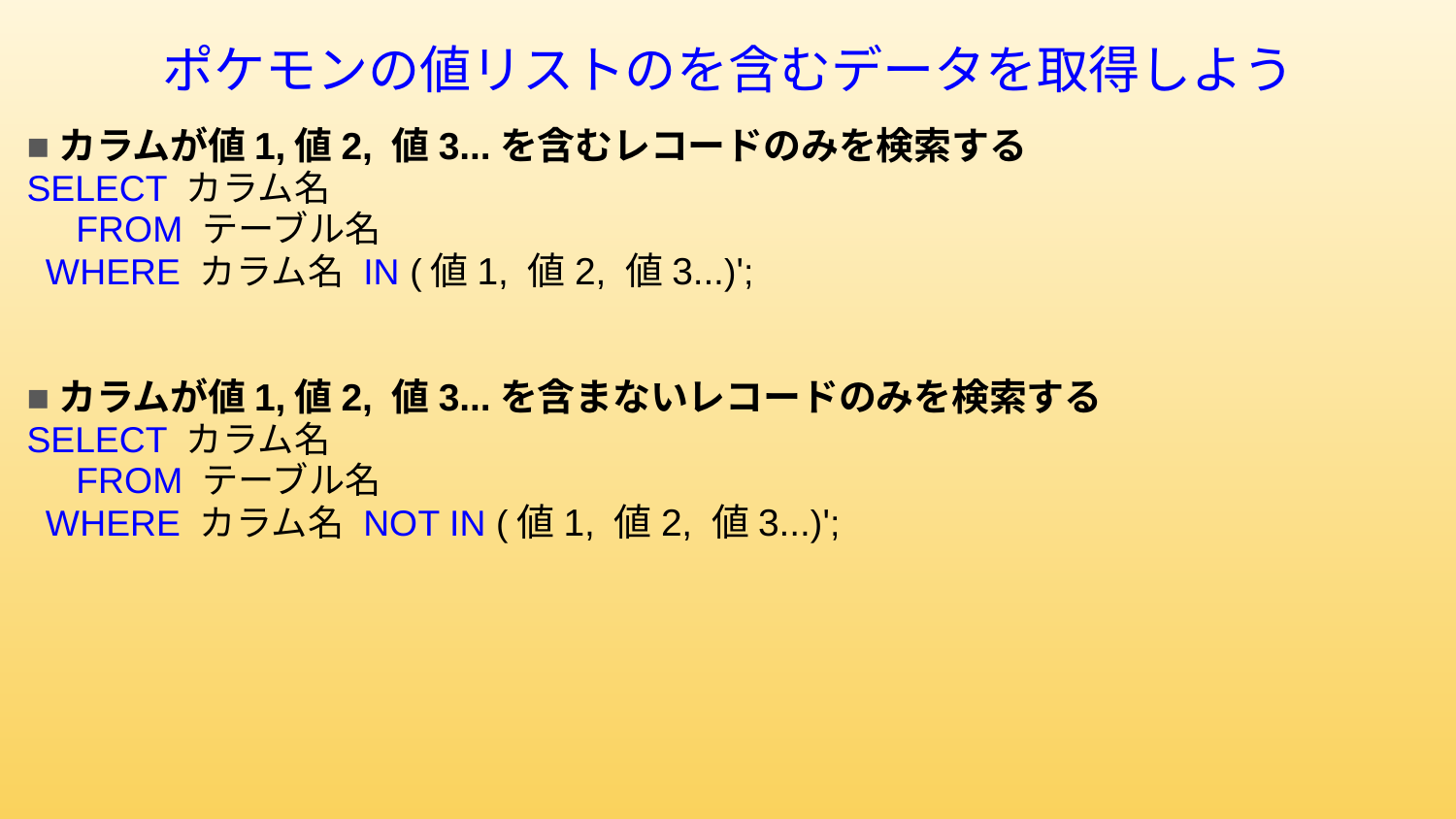

# ポケモンの値リストのを含むデータを取得しよう

■カラムが値1,値2, 値3...を含むレコードのみを検索する
SELECT カラム名
    FROM テーブル名
 WHERE カラム名 IN (値1, 値2, 値3...)';
■カラムが値1,値2, 値3...を含まないレコードのみを検索する
SELECT カラム名
    FROM テーブル名
 WHERE カラム名 NOT IN (値1, 値2, 値3...)';